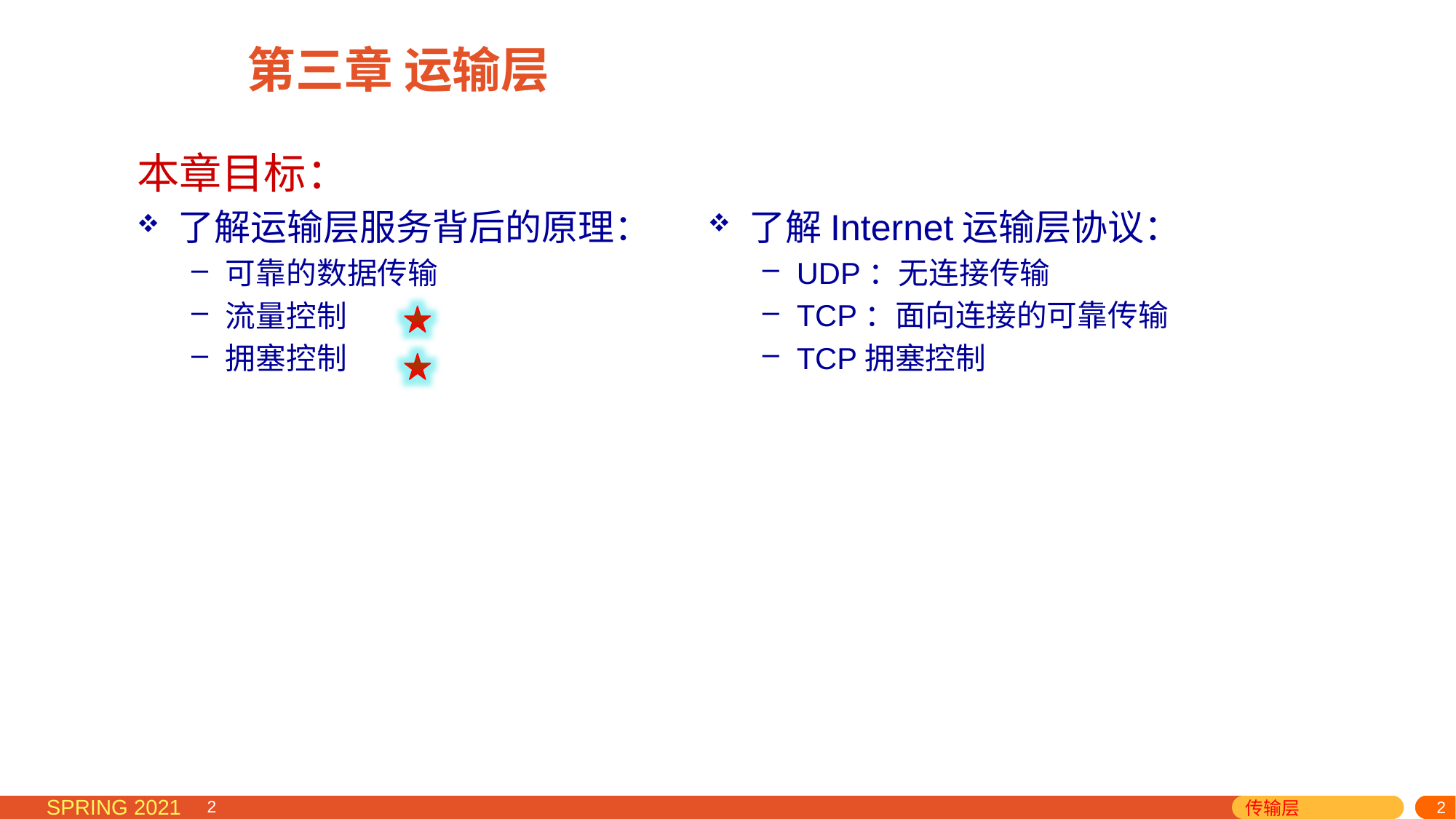

# 第三章 运输层
本章目标：
了解运输层服务背后的原理：
可靠的数据传输
流量控制
拥塞控制
了解Internet运输层协议：
UDP：无连接传输
TCP：面向连接的可靠传输
TCP拥塞控制

传输层